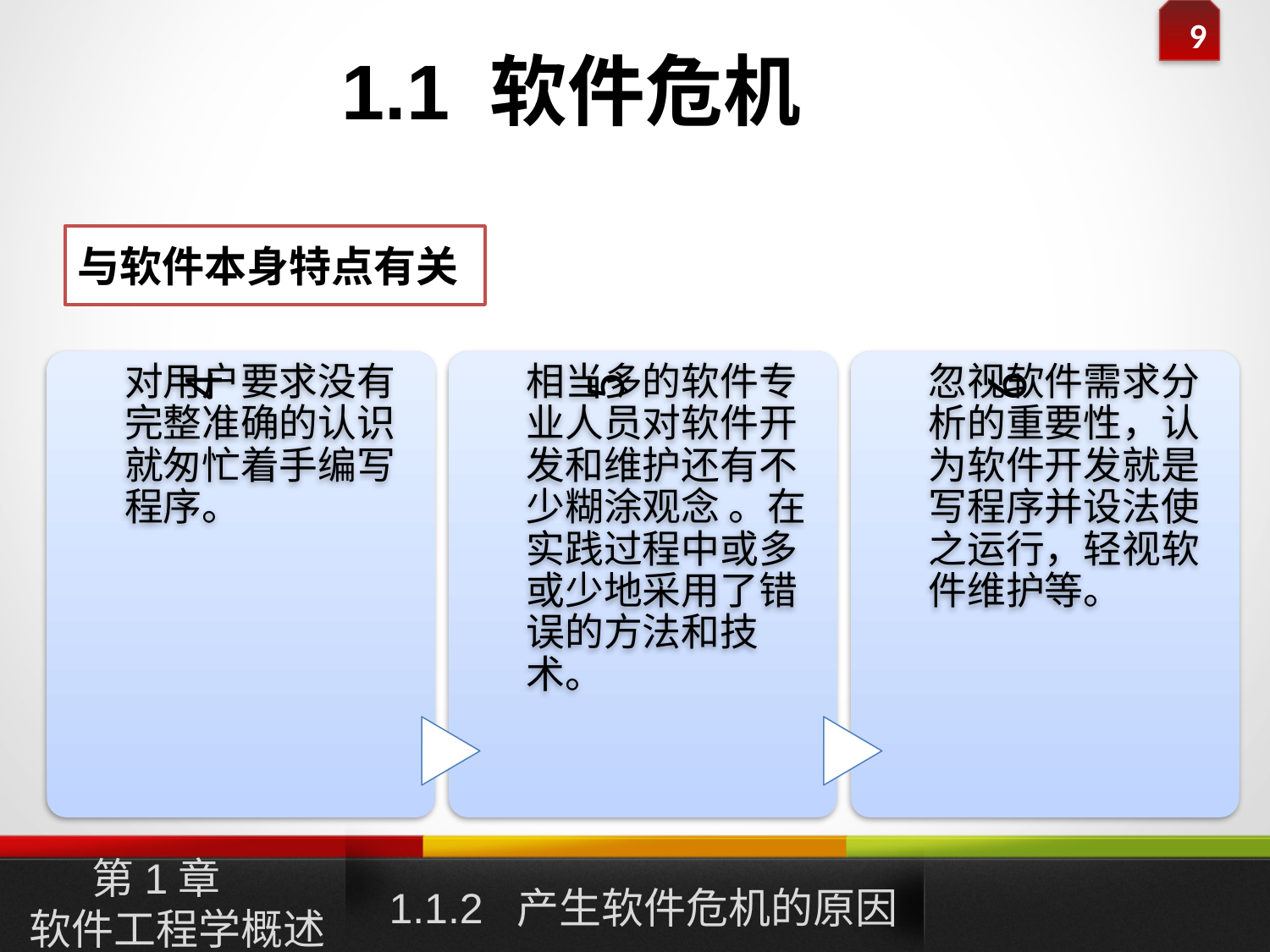

1.1 软件危机
与软件本身特点有关
4
对用户要求没有完整准确的认识就匆忙着手编写程序。
5
相当多的软件专业人员对软件开发和维护还有不少糊涂观念 。在实践过程中或多或少地采用了错误的方法和技术。
6
忽视软件需求分析的重要性，认为软件开发就是写程序并设法使之运行，轻视软件维护等。
1.1.2  产生软件危机的原因